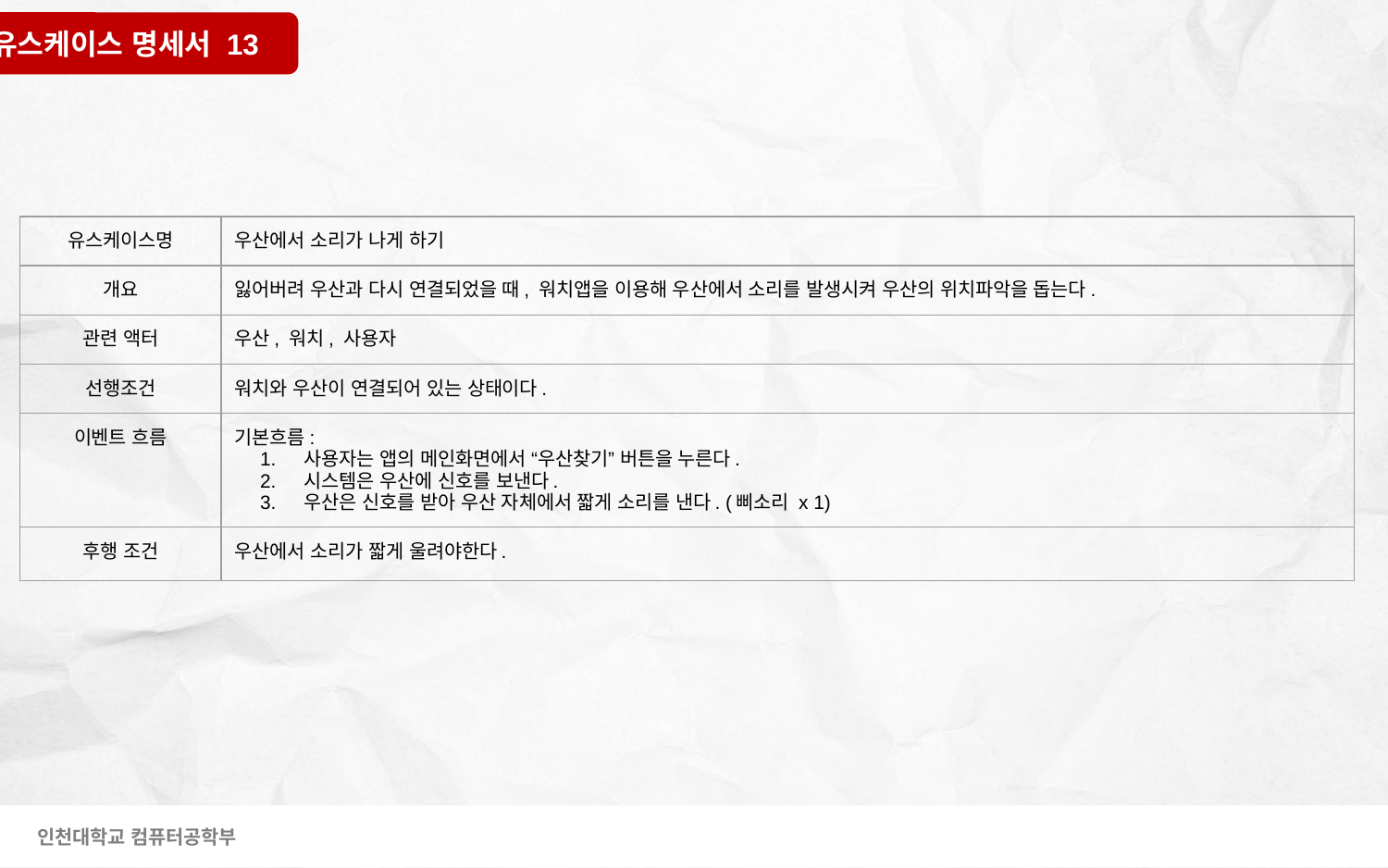

유스케이스 명세서 13

| 유스케이스명 | 우산에서 소리가 나게 하기 |
| --- | --- |
| 개요 | 잃어버려 우산과 다시 연결되었을 때, 워치앱을 이용해 우산에서 소리를 발생시켜 우산의 위치파악을 돕는다. |
| 관련 액터 | 우산, 워치, 사용자 |
| 선행조건 | 워치와 우산이 연결되어 있는 상태이다. |
| 이벤트 흐름 | 기본흐름: 사용자는 앱의 메인화면에서 “우산찾기” 버튼을 누른다. 시스템은 우산에 신호를 보낸다. 우산은 신호를 받아 우산 자체에서 짧게 소리를 낸다. (삐소리 x 1) |
| 후행 조건 | 우산에서 소리가 짧게 울려야한다. |

인천대학교 컴퓨터공학부